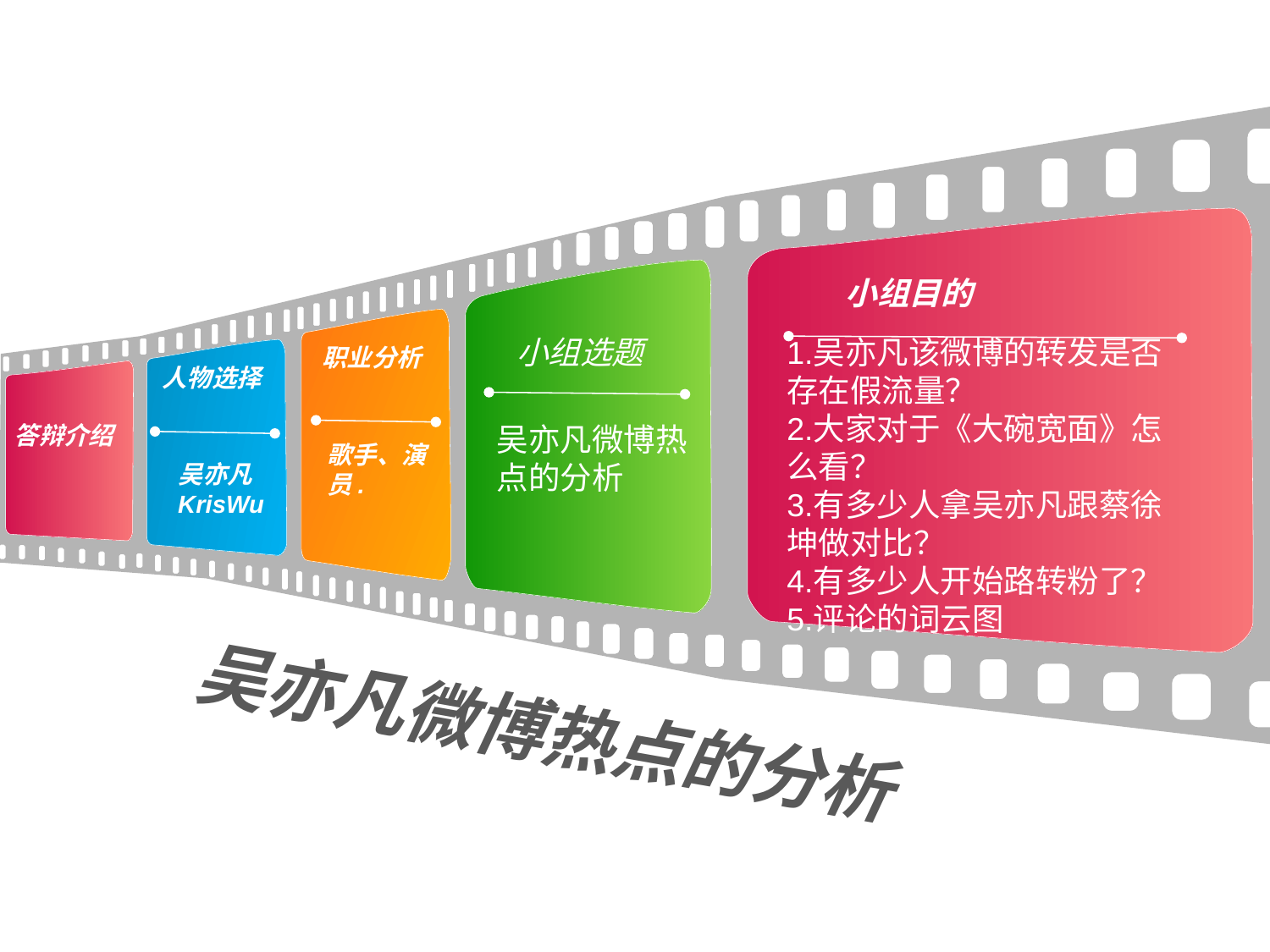

小组目的
小组选题
吴亦凡该微博的转发是否存在假流量？
大家对于《大碗宽面》怎么看？
有多少人拿吴亦凡跟蔡徐坤做对比？
有多少人开始路转粉了？
评论的词云图

职业分析

人物选择

吴亦凡微博热点的分析
答辩介绍

歌手、演员.
吴亦凡KrisWu
吴亦凡微博热点的分析